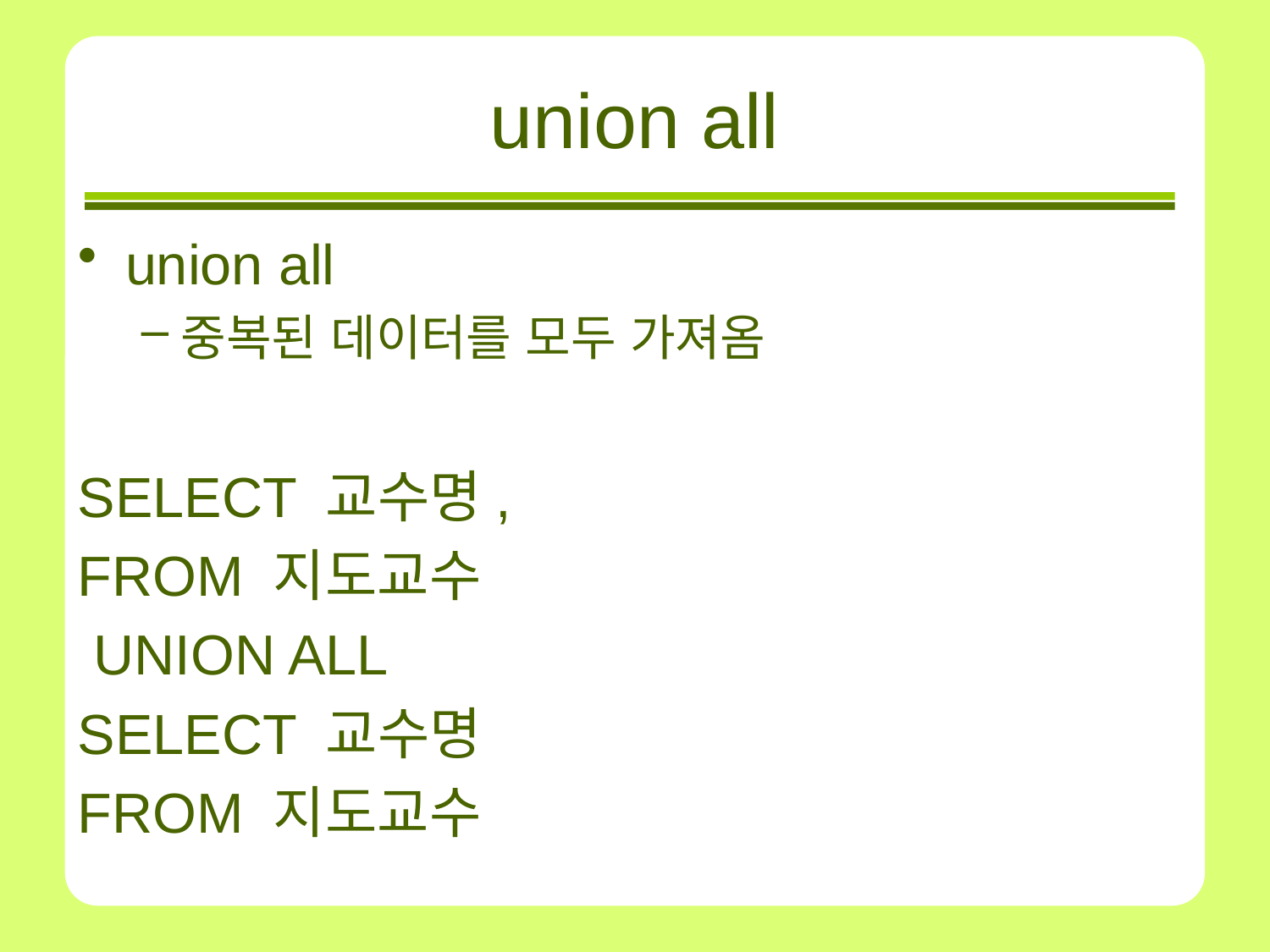

# union all
union all
중복된 데이터를 모두 가져옴

SELECT 교수명,
FROM 지도교수
 UNION ALL
SELECT 교수명
FROM 지도교수